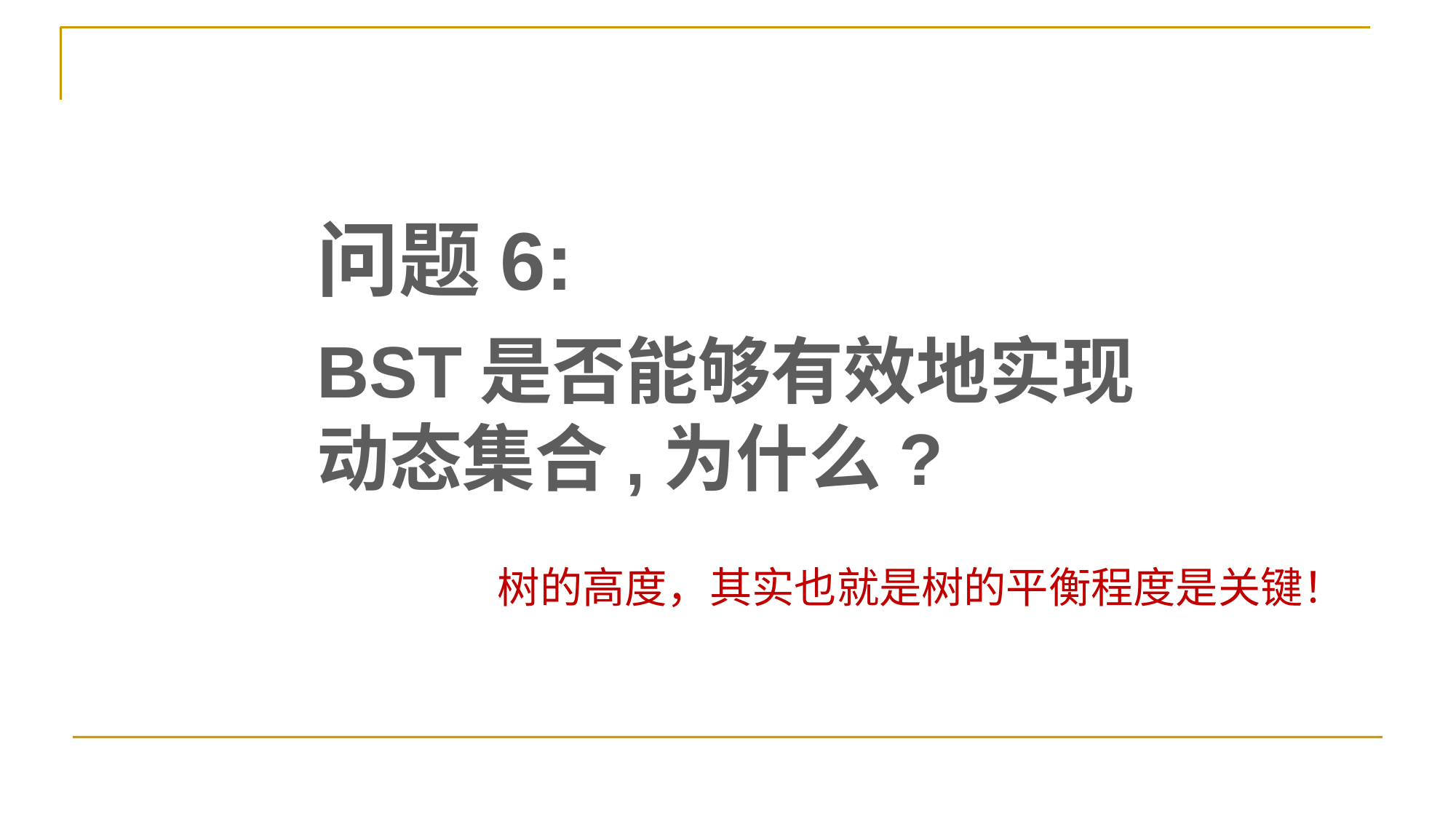

问题6:
BST是否能够有效地实现动态集合,为什么?
树的高度，其实也就是树的平衡程度是关键！